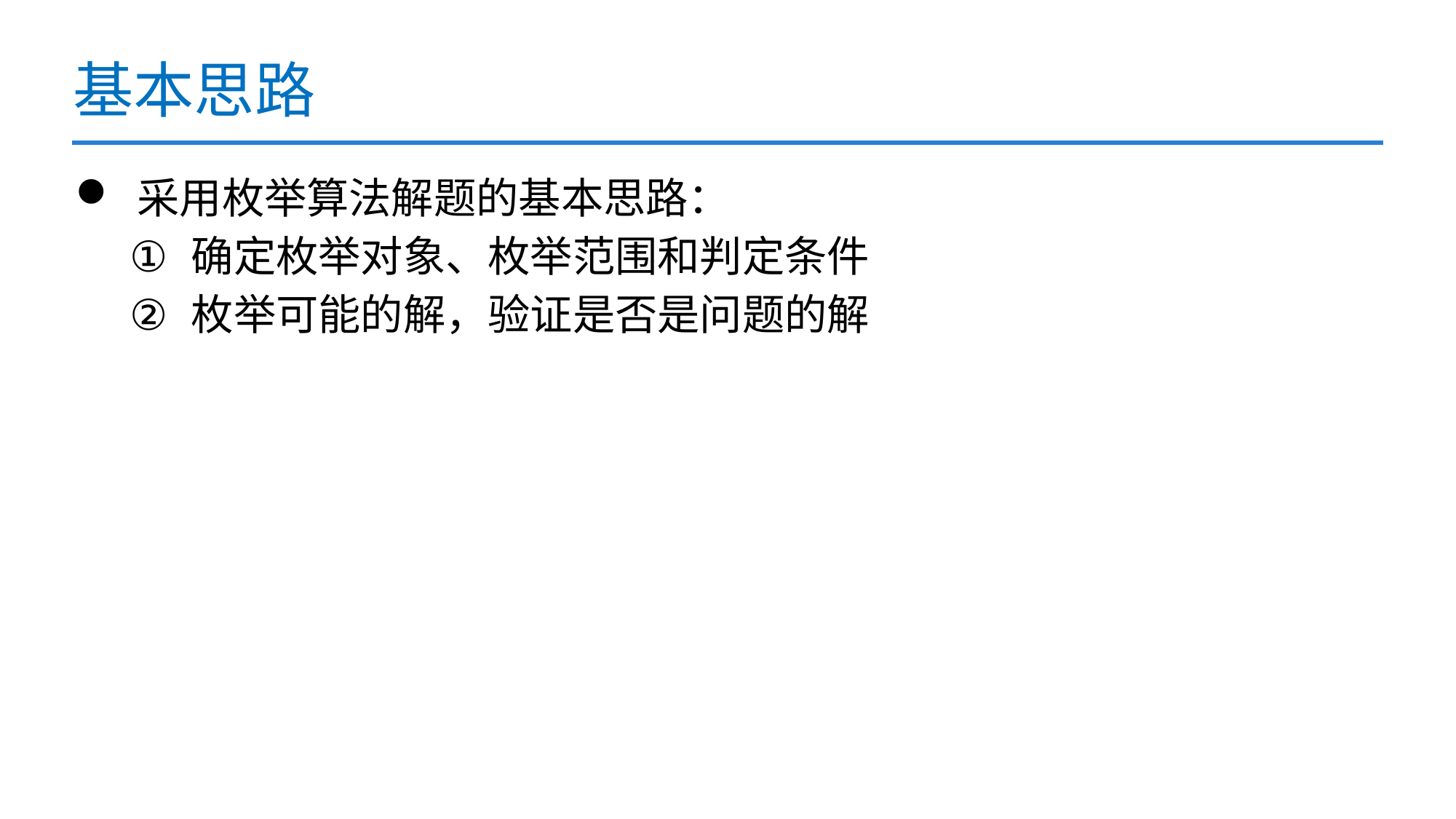

# 基本思路
 采用枚举算法解题的基本思路：
确定枚举对象、枚举范围和判定条件
枚举可能的解，验证是否是问题的解